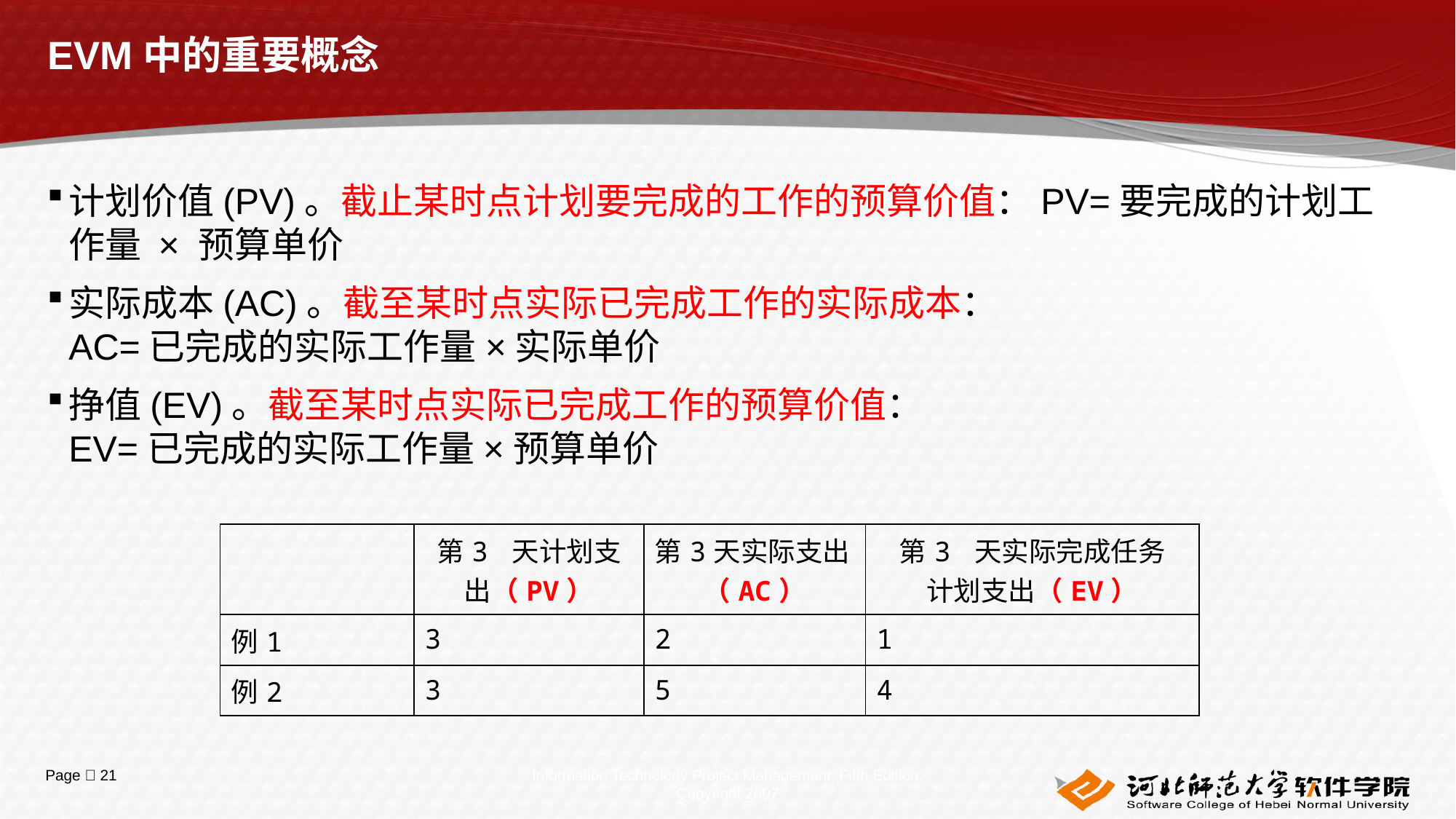

# EVM中的重要概念
计划价值(PV)。截止某时点计划要完成的工作的预算价值：PV=要完成的计划工作量 × 预算单价
实际成本(AC)。截至某时点实际已完成工作的实际成本：
AC=已完成的实际工作量×实际单价
挣值(EV)。截至某时点实际已完成工作的预算价值：
EV=已完成的实际工作量×预算单价
|  | 第3 天计划支出（PV） | 第3天实际支出 （AC） | 第3 天实际完成任务 计划支出（EV） |
| --- | --- | --- | --- |
| 例1 | 3 | 2 | 1 |
| 例2 | 3 | 5 | 4 |
Information Technology Project Management, Fifth Edition, Copyright 2007